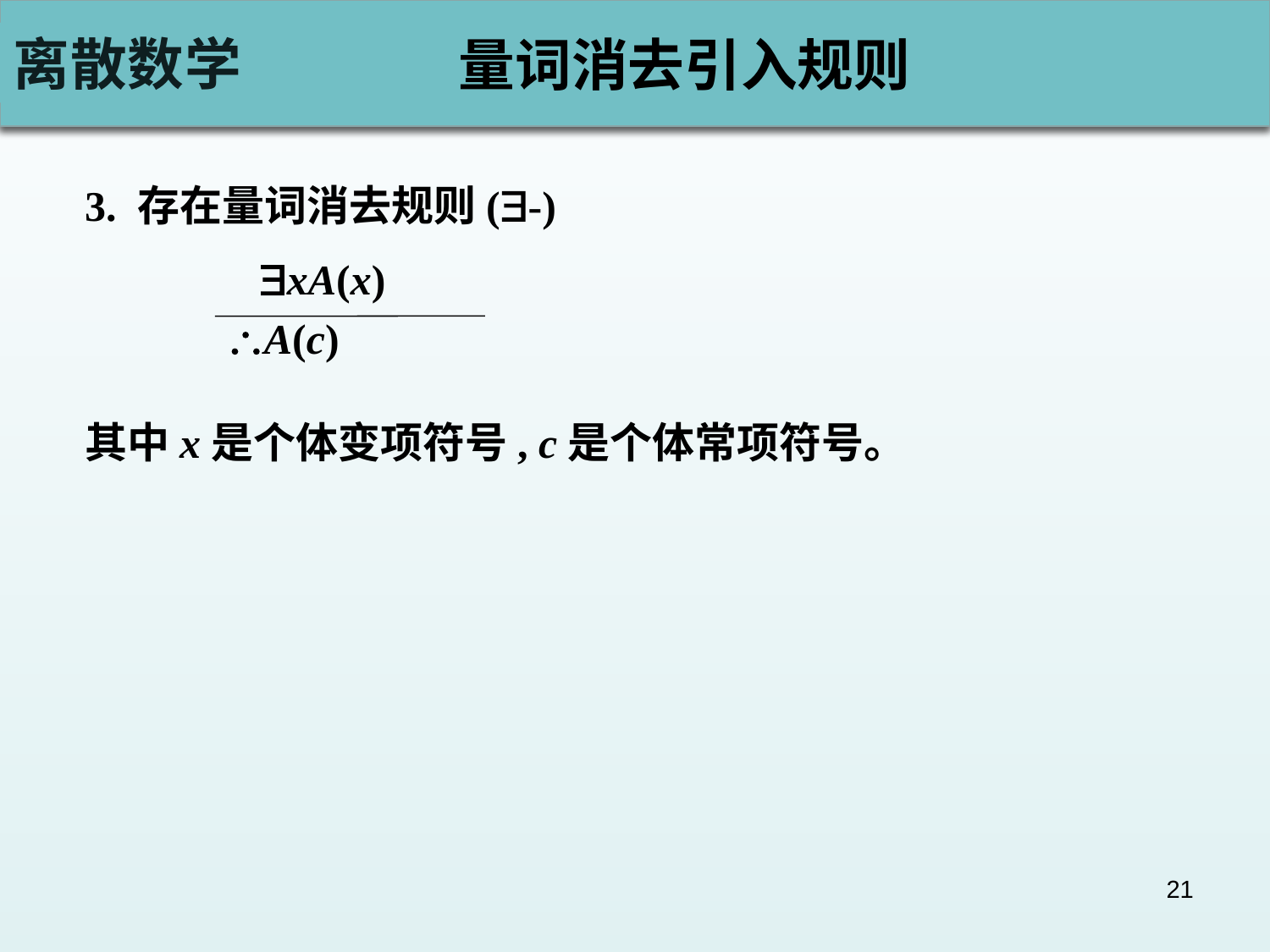

# 量词消去引入规则
3. 存在量词消去规则(∃-)

其中x是个体变项符号, c是个体常项符号。
   ∃xA(x)
∴A(c)

21